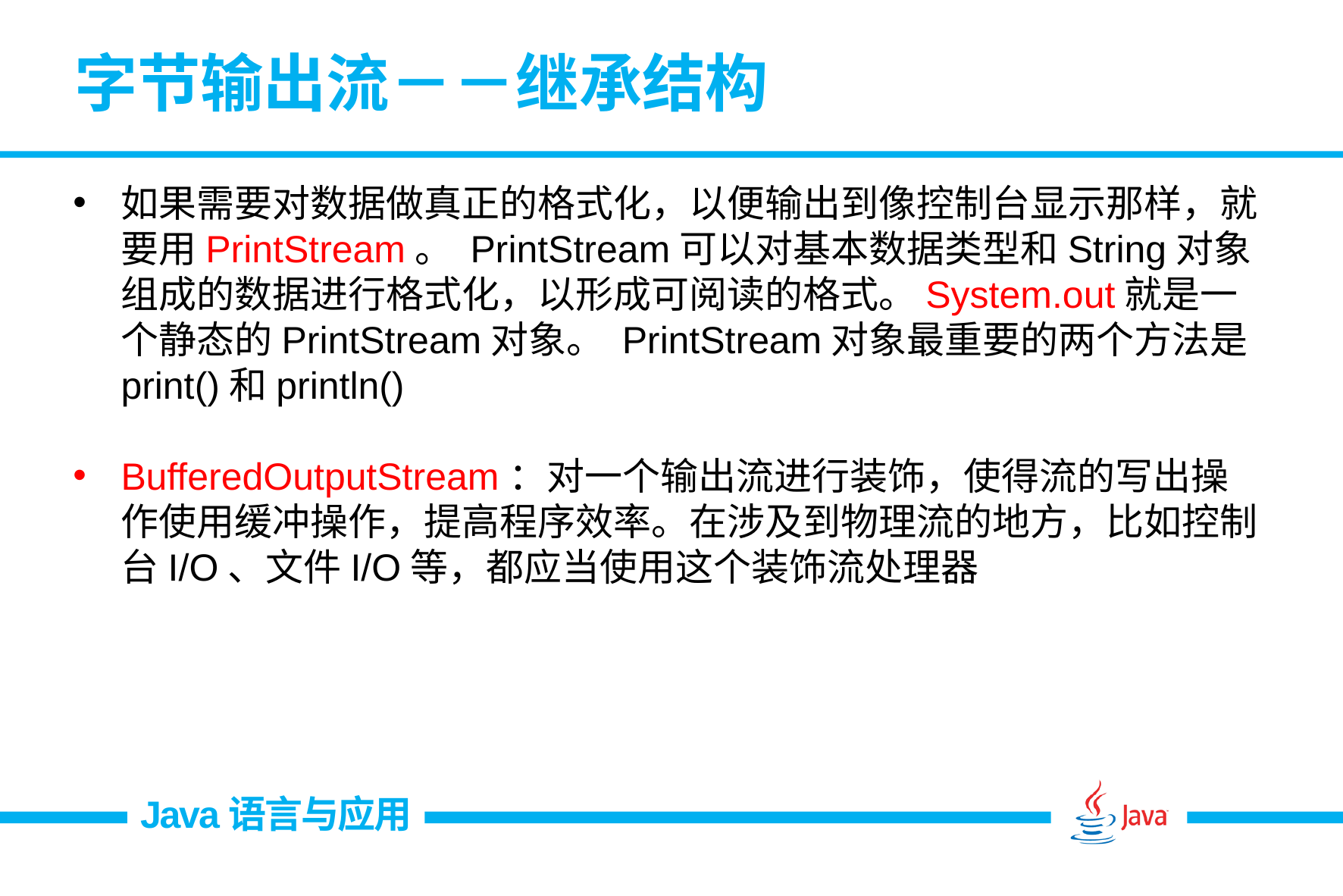

# 字节输出流－－继承结构
如果需要对数据做真正的格式化，以便输出到像控制台显示那样，就要用PrintStream。 PrintStream可以对基本数据类型和String对象组成的数据进行格式化，以形成可阅读的格式。System.out就是一个静态的PrintStream对象。 PrintStream对象最重要的两个方法是print()和println()

BufferedOutputStream：对一个输出流进行装饰，使得流的写出操作使用缓冲操作，提高程序效率。在涉及到物理流的地方，比如控制台I/O、文件I/O等，都应当使用这个装饰流处理器
51